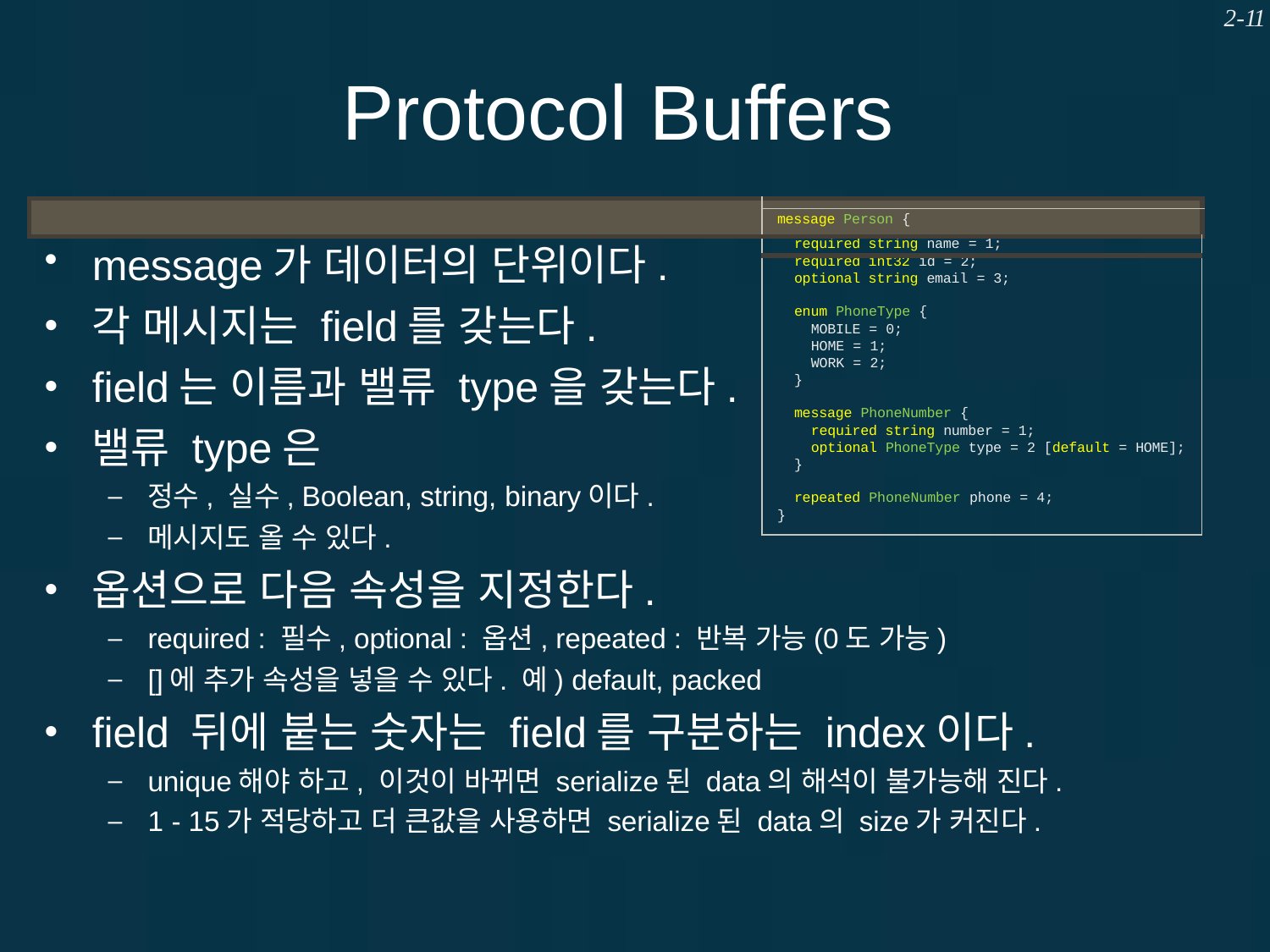

2-11
# Protocol Buffers
|  |  |
| --- | --- |
|  | message Person { |
|  | required string name = 1; |
|  | required int32 id = 2; |
|  | optional string email = 3; |
|  | enum PhoneType { |
|  | MOBILE = 0; |
|  | HOME = 1; |
|  | WORK = 2; |
|  | } |
|  | message PhoneNumber { |
|  | required string number = 1; |
|  | optional PhoneType type = 2 [default = HOME]; |
|  | } |
|  | repeated PhoneNumber phone = 4; |
|  | } |
message가 데이터의 단위이다.
각 메시지는 field를 갖는다.
field는 이름과 밸류 type을 갖는다.
밸류 type은
정수, 실수, Boolean, string, binary이다.
메시지도 올 수 있다.
옵션으로 다음 속성을 지정한다.
required : 필수, optional : 옵션, repeated : 반복 가능(0도 가능)
[]에 추가 속성을 넣을 수 있다. 예) default, packed
field 뒤에 붙는 숫자는 field를 구분하는 index이다.
unique해야 하고, 이것이 바뀌면 serialize된 data의 해석이 불가능해 진다.
1 - 15가 적당하고 더 큰값을 사용하면 serialize된 data의 size가 커진다.